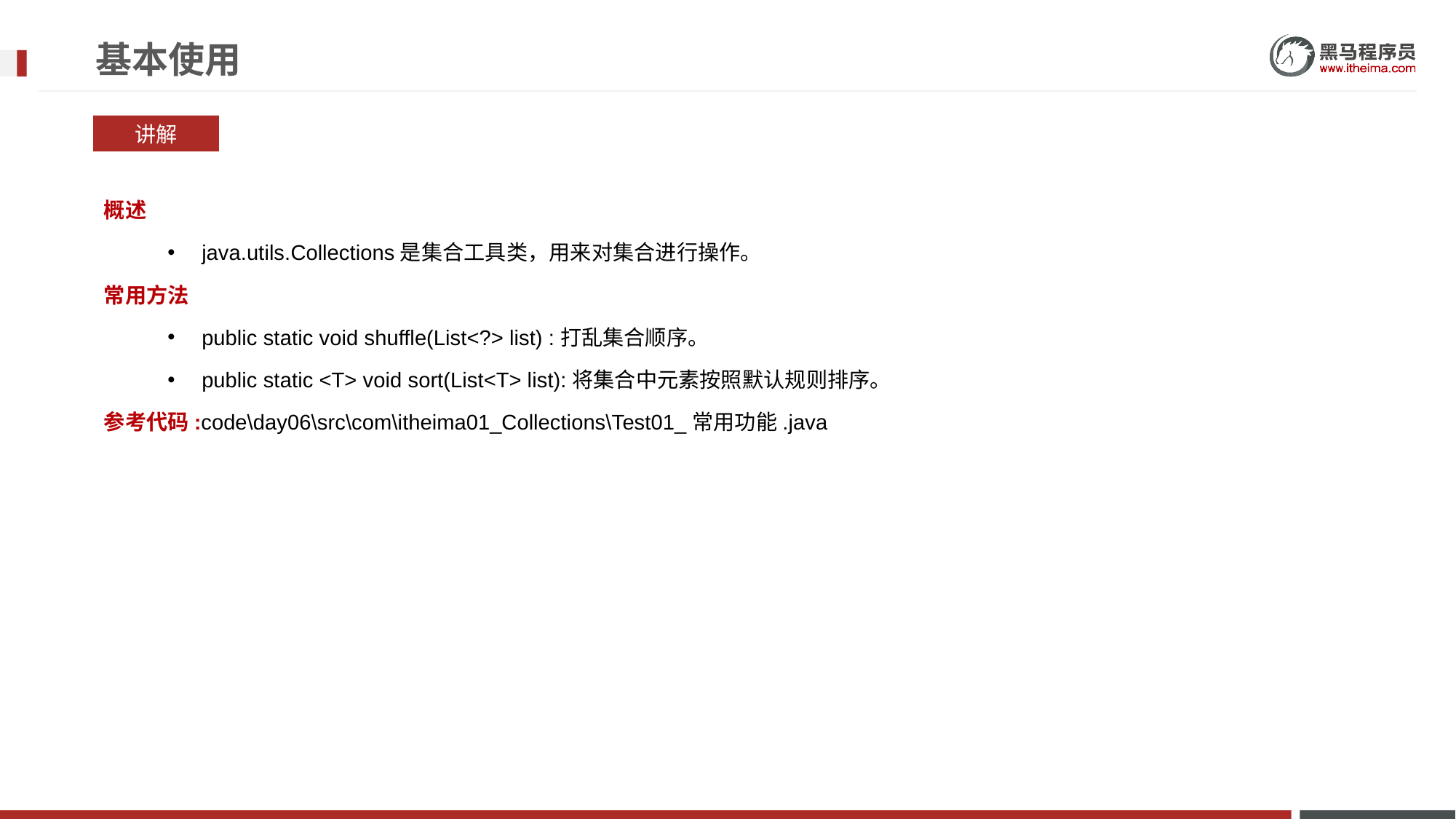

# 基本使用
讲解
概述
java.utils.Collections是集合工具类，用来对集合进行操作。
常用方法
public static void shuffle(List<?> list) :打乱集合顺序。
public static <T> void sort(List<T> list):将集合中元素按照默认规则排序。
参考代码:code\day06\src\com\itheima01_Collections\Test01_常用功能.java